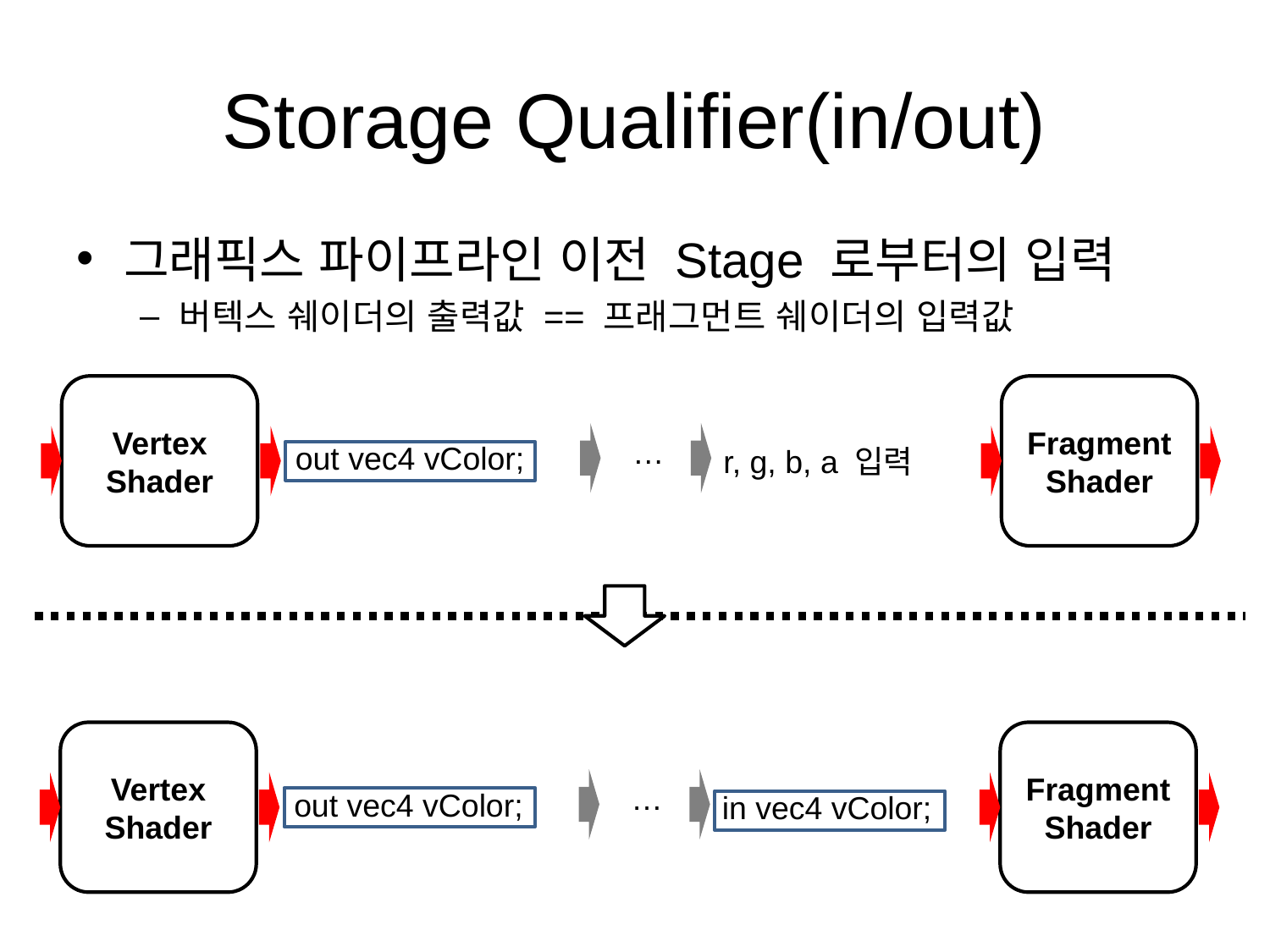

# Storage Qualifier(in/out)
그래픽스 파이프라인 이전 Stage 로부터의 입력
버텍스 쉐이더의 출력값 == 프래그먼트 쉐이더의 입력값
Vertex Shader

Fragment Shader

…
out vec4 vColor;
r, g, b, a 입력

Vertex Shader

Fragment Shader

…
out vec4 vColor;
in vec4 vColor;